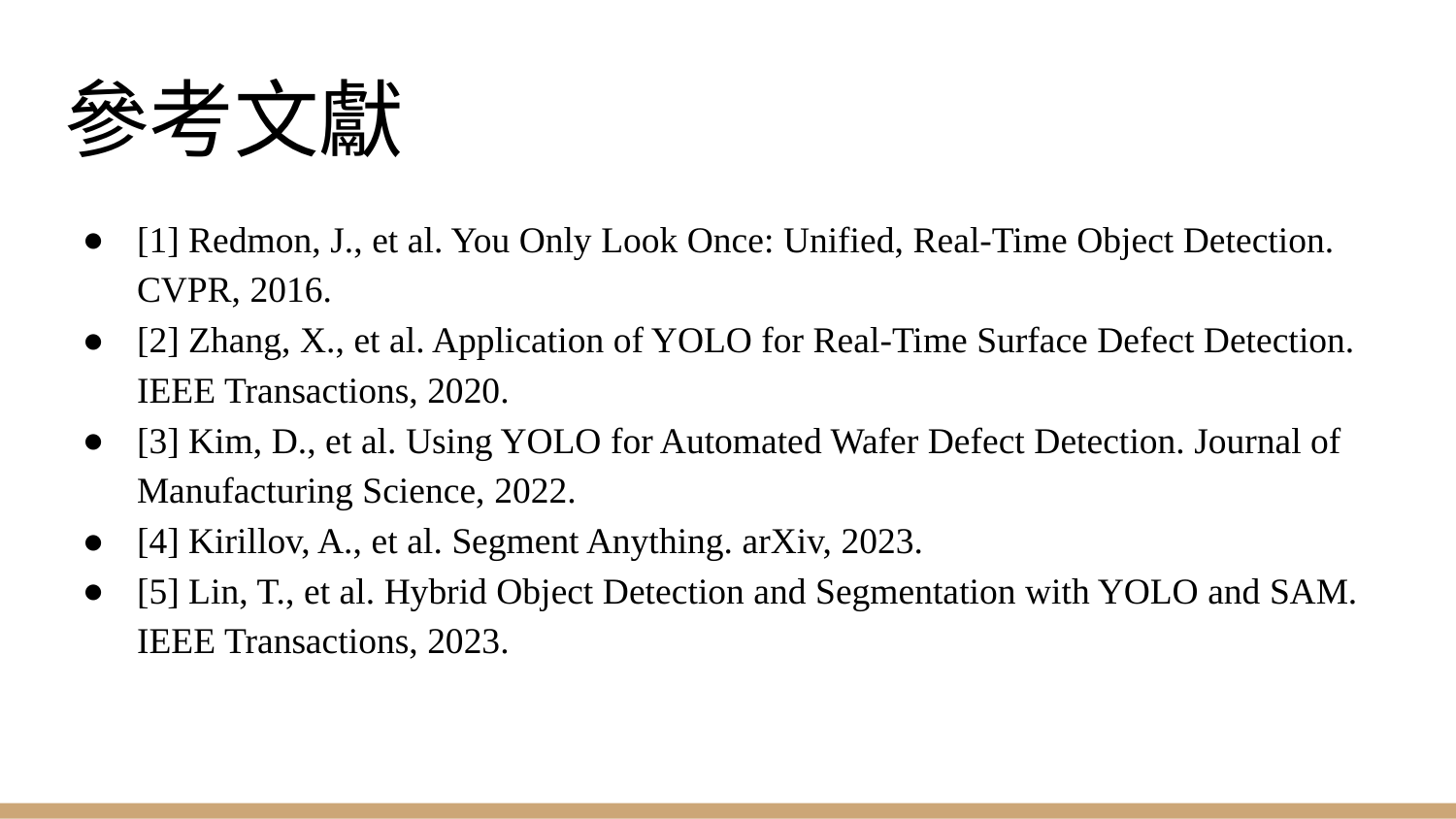

# 參考文獻
[1] Redmon, J., et al. You Only Look Once: Unified, Real-Time Object Detection. CVPR, 2016.
[2] Zhang, X., et al. Application of YOLO for Real-Time Surface Defect Detection. IEEE Transactions, 2020.
[3] Kim, D., et al. Using YOLO for Automated Wafer Defect Detection. Journal of Manufacturing Science, 2022.
[4] Kirillov, A., et al. Segment Anything. arXiv, 2023.
[5] Lin, T., et al. Hybrid Object Detection and Segmentation with YOLO and SAM. IEEE Transactions, 2023.